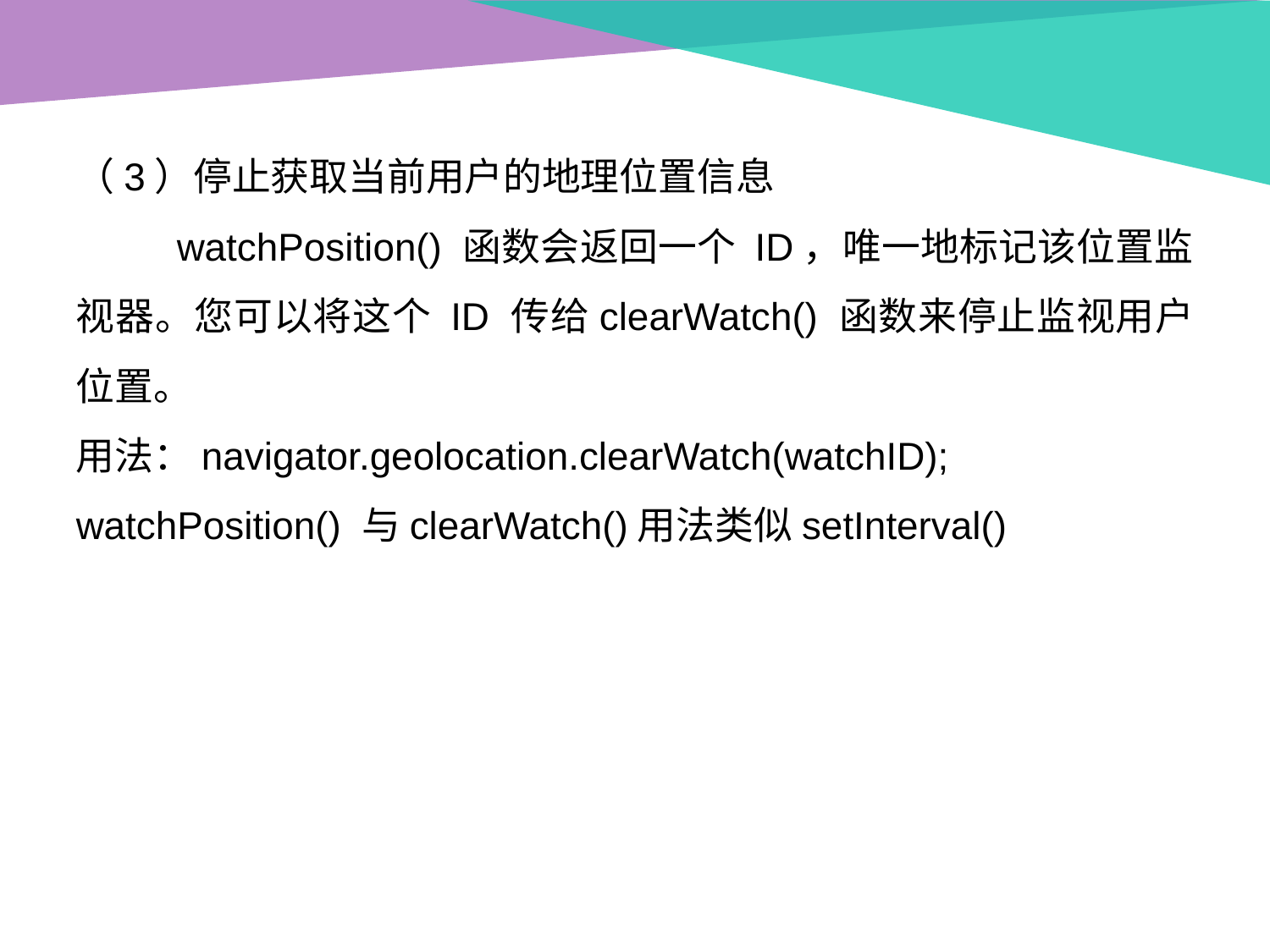

（3）停止获取当前用户的地理位置信息
         watchPosition() 函数会返回一个 ID，唯一地标记该位置监视器。您可以将这个 ID 传给clearWatch() 函数来停止监视用户位置。
用法：navigator.geolocation.clearWatch(watchID);
watchPosition() 与clearWatch()用法类似setInterval()